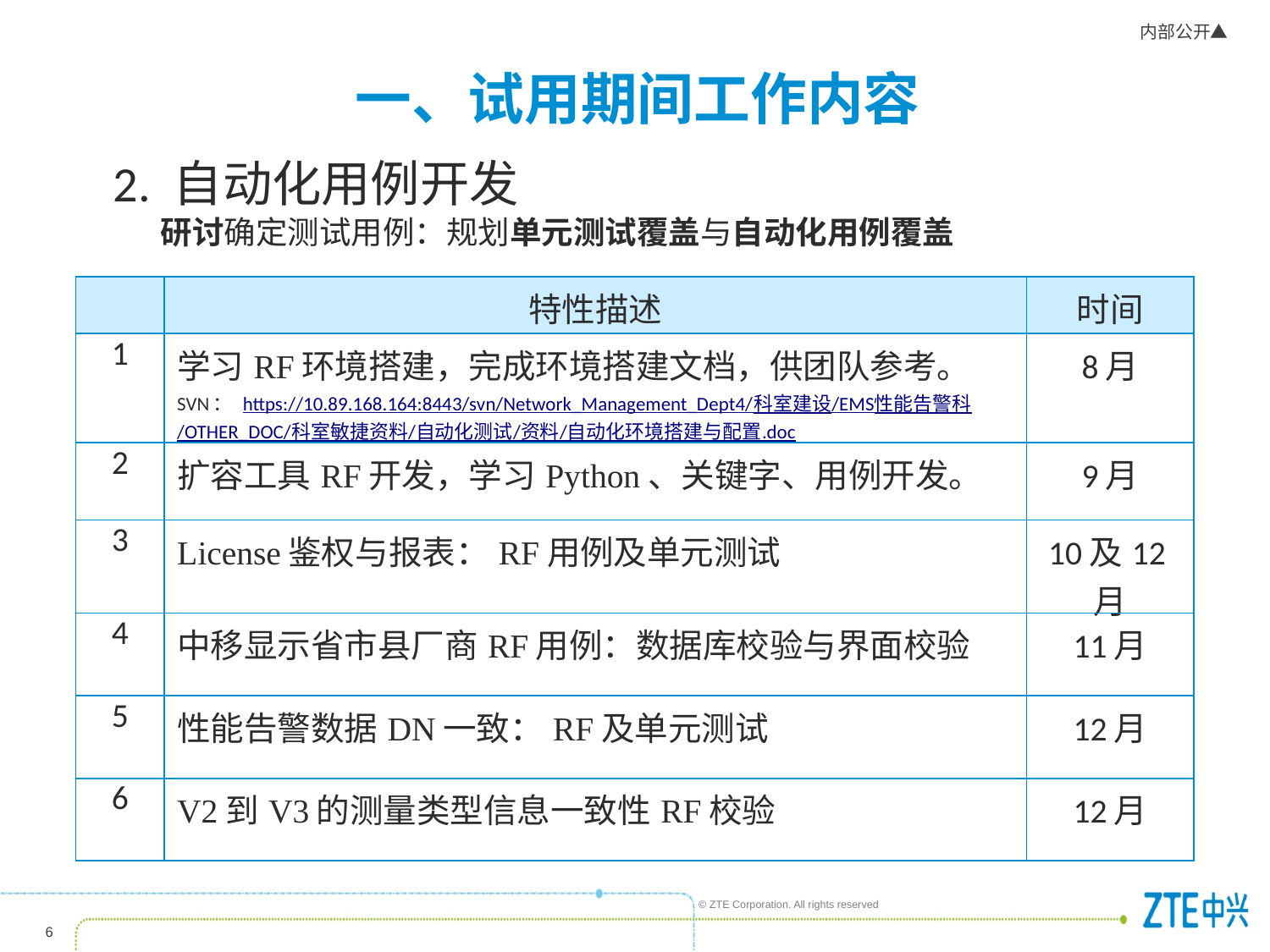

# 一、试用期间工作内容
2. 自动化用例开发
	研讨确定测试用例：规划单元测试覆盖与自动化用例覆盖

|  | 特性描述 | 时间 |
| --- | --- | --- |
| 1 | 学习RF环境搭建，完成环境搭建文档，供团队参考。 SVN： https://10.89.168.164:8443/svn/Network\_Management\_Dept4/科室建设/EMS性能告警科/OTHER\_DOC/科室敏捷资料/自动化测试/资料/自动化环境搭建与配置.doc | 8月 |
| 2 | 扩容工具RF开发，学习Python、关键字、用例开发。 | 9月 |
| 3 | License鉴权与报表：RF用例及单元测试 | 10及12月 |
| 4 | 中移显示省市县厂商RF用例：数据库校验与界面校验 | 11月 |
| 5 | 性能告警数据DN一致：RF及单元测试 | 12月 |
| 6 | V2到V3的测量类型信息一致性RF校验 | 12月 |